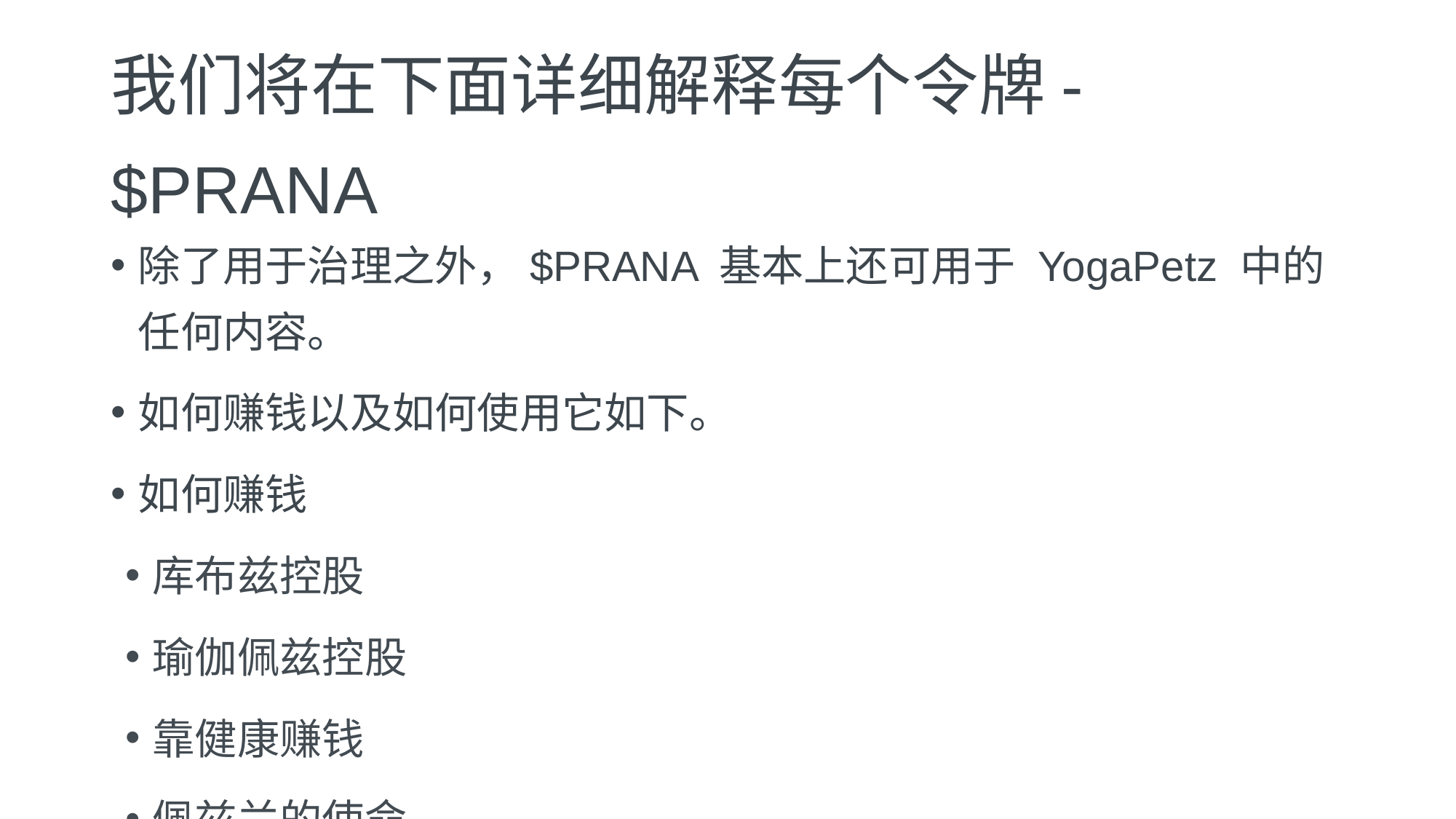

# 我们将在下面详细解释每个令牌- $PRANA
除了用于治理之外，$PRANA 基本上还可用于 YogaPetz 中的任何内容。
如何赚钱以及如何使用它如下。
如何赚钱
库布兹控股
瑜伽佩兹控股
靠健康赚钱
佩兹兰的使命
佩兹兰泳池
佩兹兰内容创作